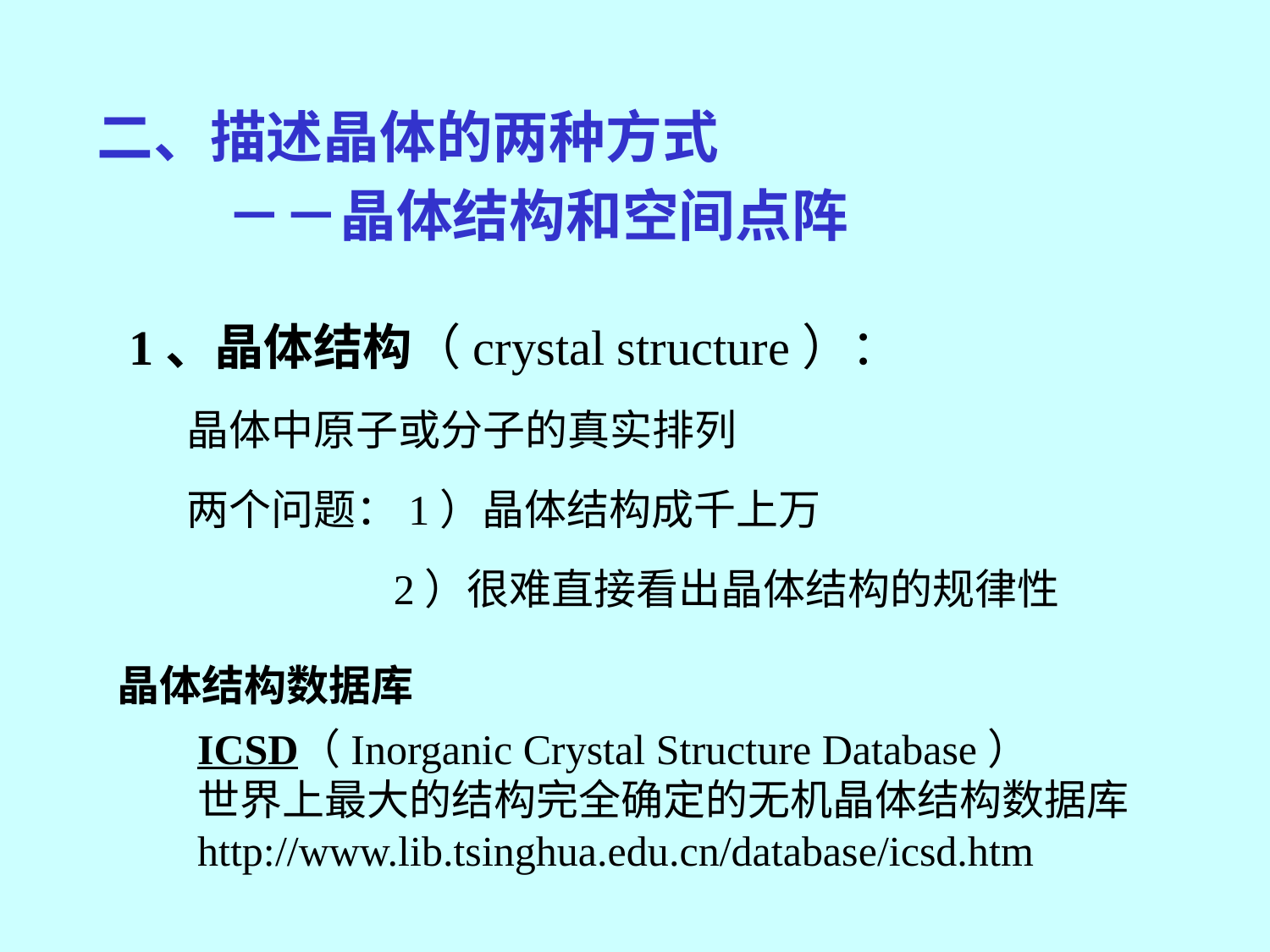

二、描述晶体的两种方式
         －－晶体结构和空间点阵
1、晶体结构（crystal structure）：
     晶体中原子或分子的真实排列
     两个问题：1）晶体结构成千上万
                         2）很难直接看出晶体结构的规律性
晶体结构数据库
ICSD（Inorganic Crystal Structure Database）
世界上最大的结构完全确定的无机晶体结构数据库
http://www.lib.tsinghua.edu.cn/database/icsd.htm